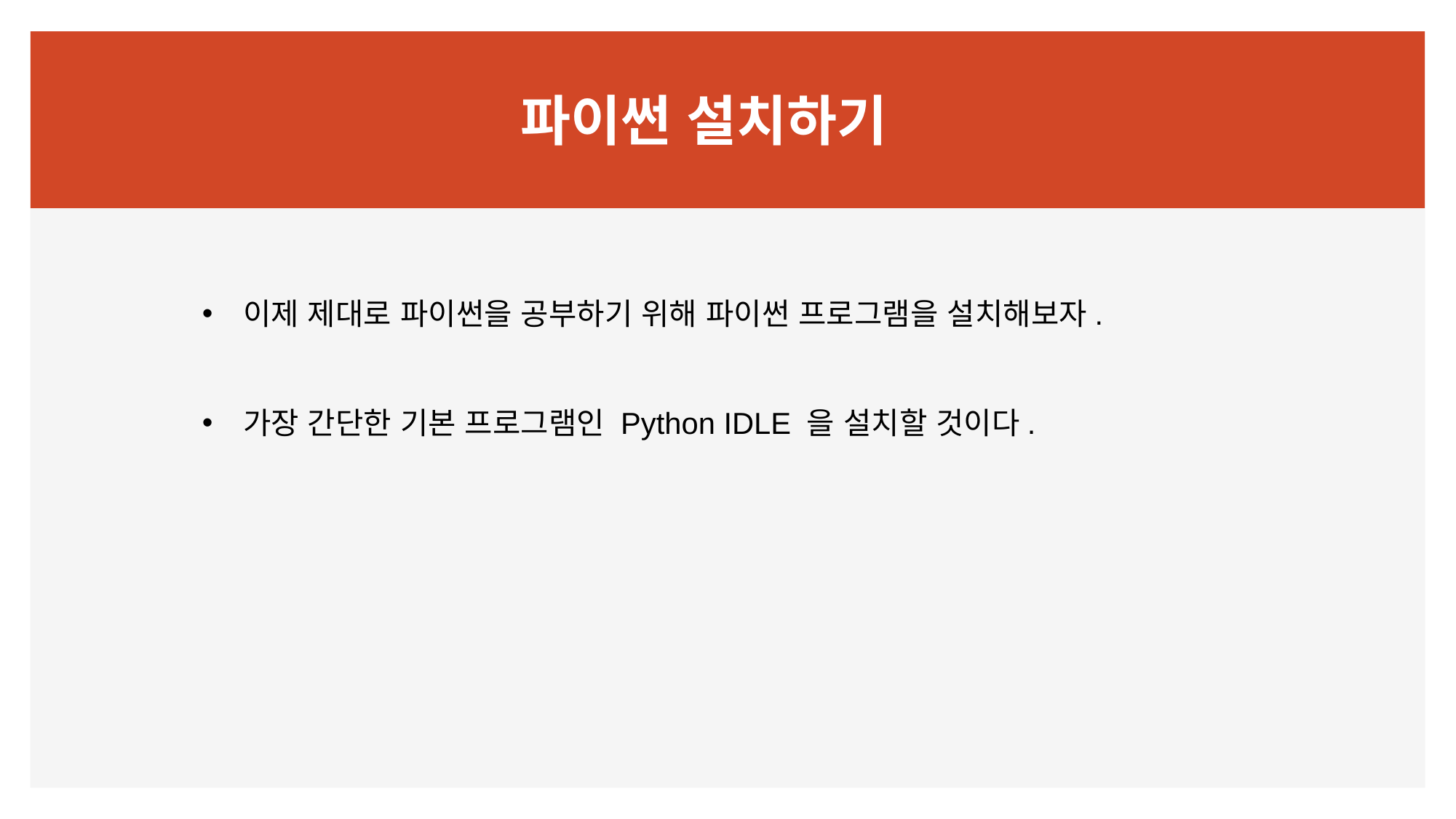

# 파이썬 설치하기
이제 제대로 파이썬을 공부하기 위해 파이썬 프로그램을 설치해보자.

가장 간단한 기본 프로그램인 Python IDLE 을 설치할 것이다.